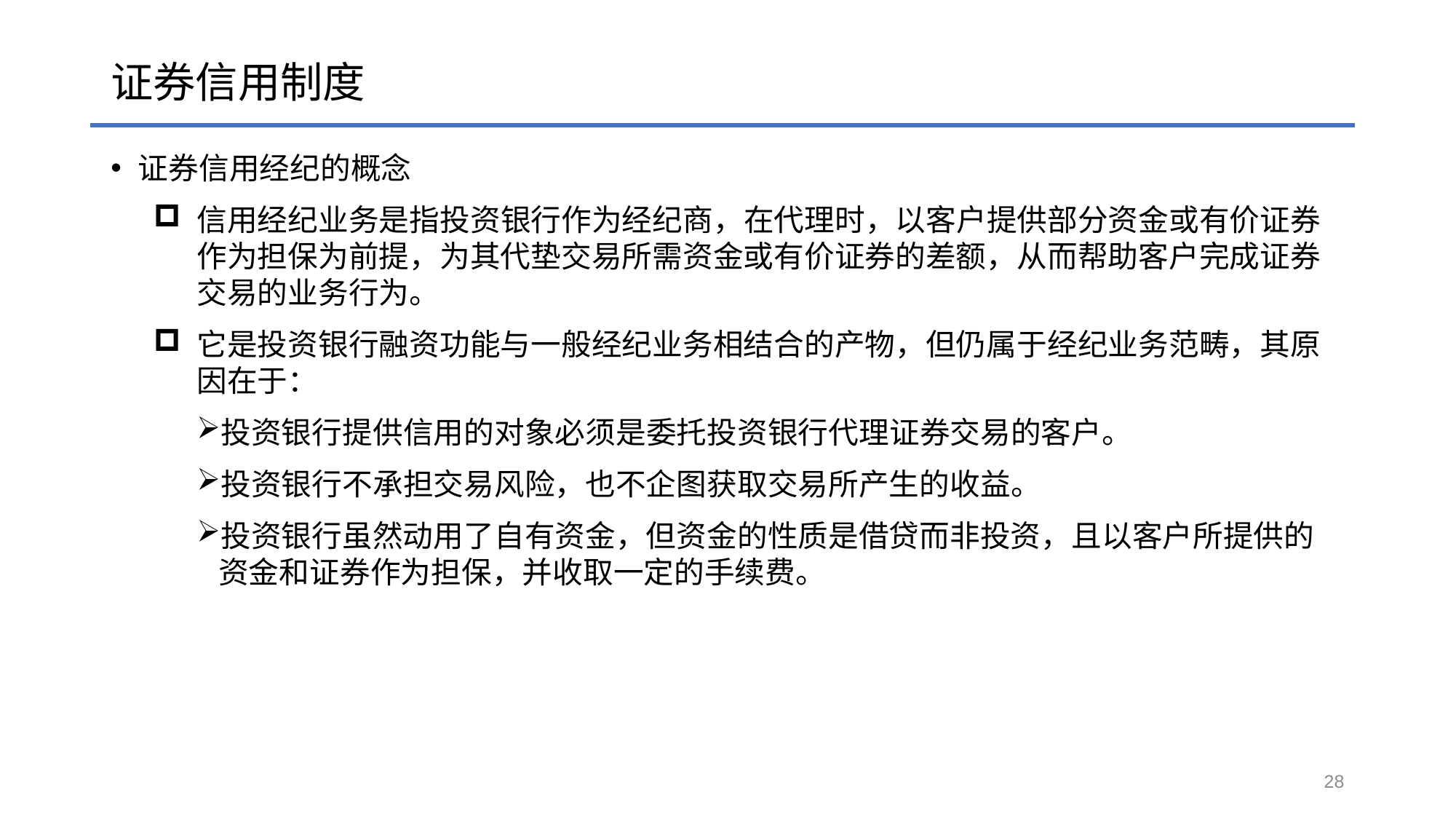

# 证券信用制度
证券信用经纪的概念
信用经纪业务是指投资银行作为经纪商，在代理时，以客户提供部分资金或有价证券作为担保为前提，为其代垫交易所需资金或有价证券的差额，从而帮助客户完成证券交易的业务行为。
它是投资银行融资功能与一般经纪业务相结合的产物，但仍属于经纪业务范畴，其原因在于：
投资银行提供信用的对象必须是委托投资银行代理证券交易的客户。
投资银行不承担交易风险，也不企图获取交易所产生的收益。
投资银行虽然动用了自有资金，但资金的性质是借贷而非投资，且以客户所提供的资金和证券作为担保，并收取一定的手续费。
28